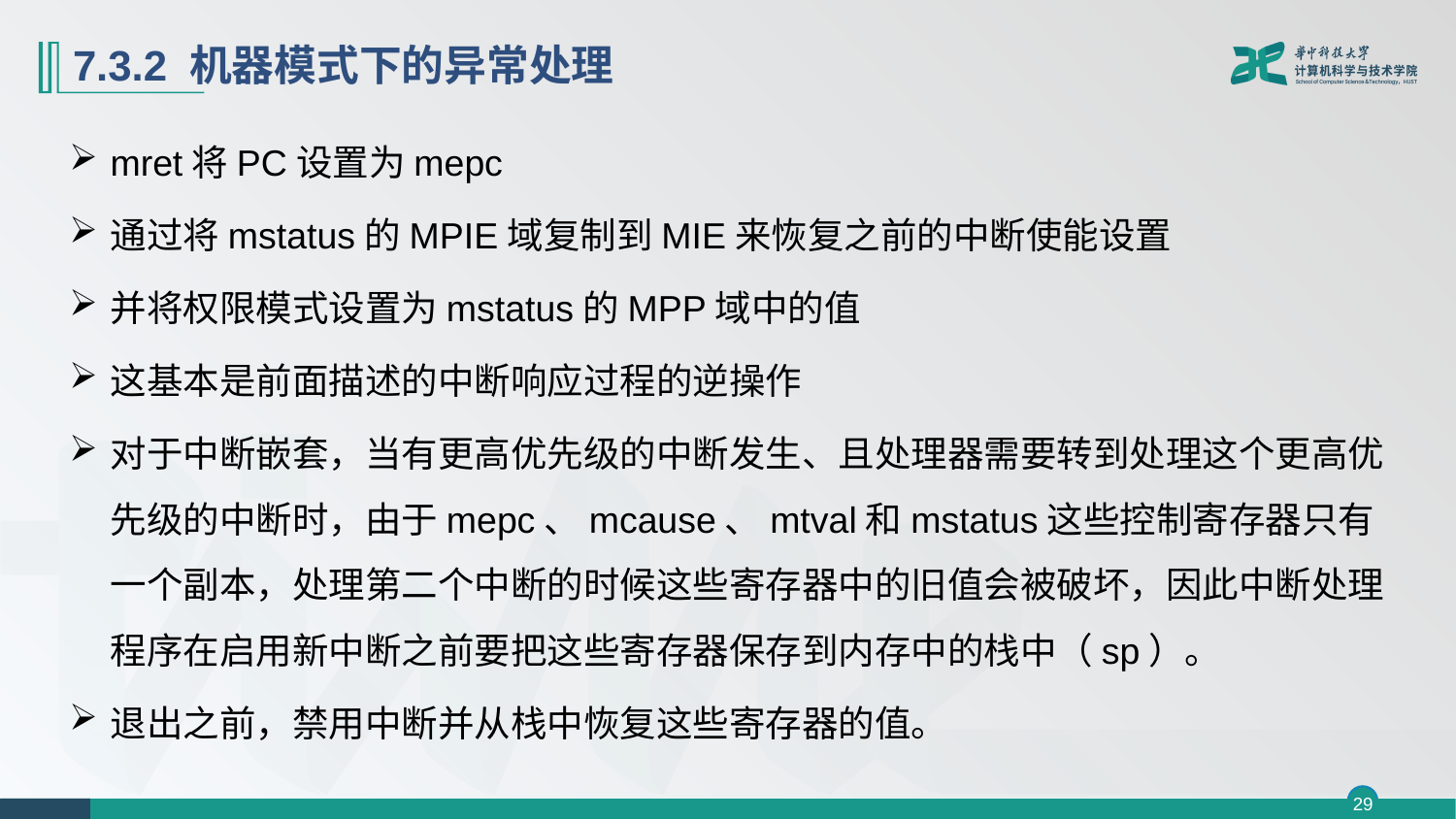

# 7.3.2 机器模式下的异常处理
mret将PC设置为mepc
通过将mstatus的MPIE域复制到MIE来恢复之前的中断使能设置
并将权限模式设置为mstatus的MPP域中的值
这基本是前面描述的中断响应过程的逆操作
对于中断嵌套，当有更高优先级的中断发生、且处理器需要转到处理这个更高优先级的中断时，由于mepc、mcause、mtval和mstatus这些控制寄存器只有一个副本，处理第二个中断的时候这些寄存器中的旧值会被破坏，因此中断处理程序在启用新中断之前要把这些寄存器保存到内存中的栈中（sp）。
退出之前，禁用中断并从栈中恢复这些寄存器的值。